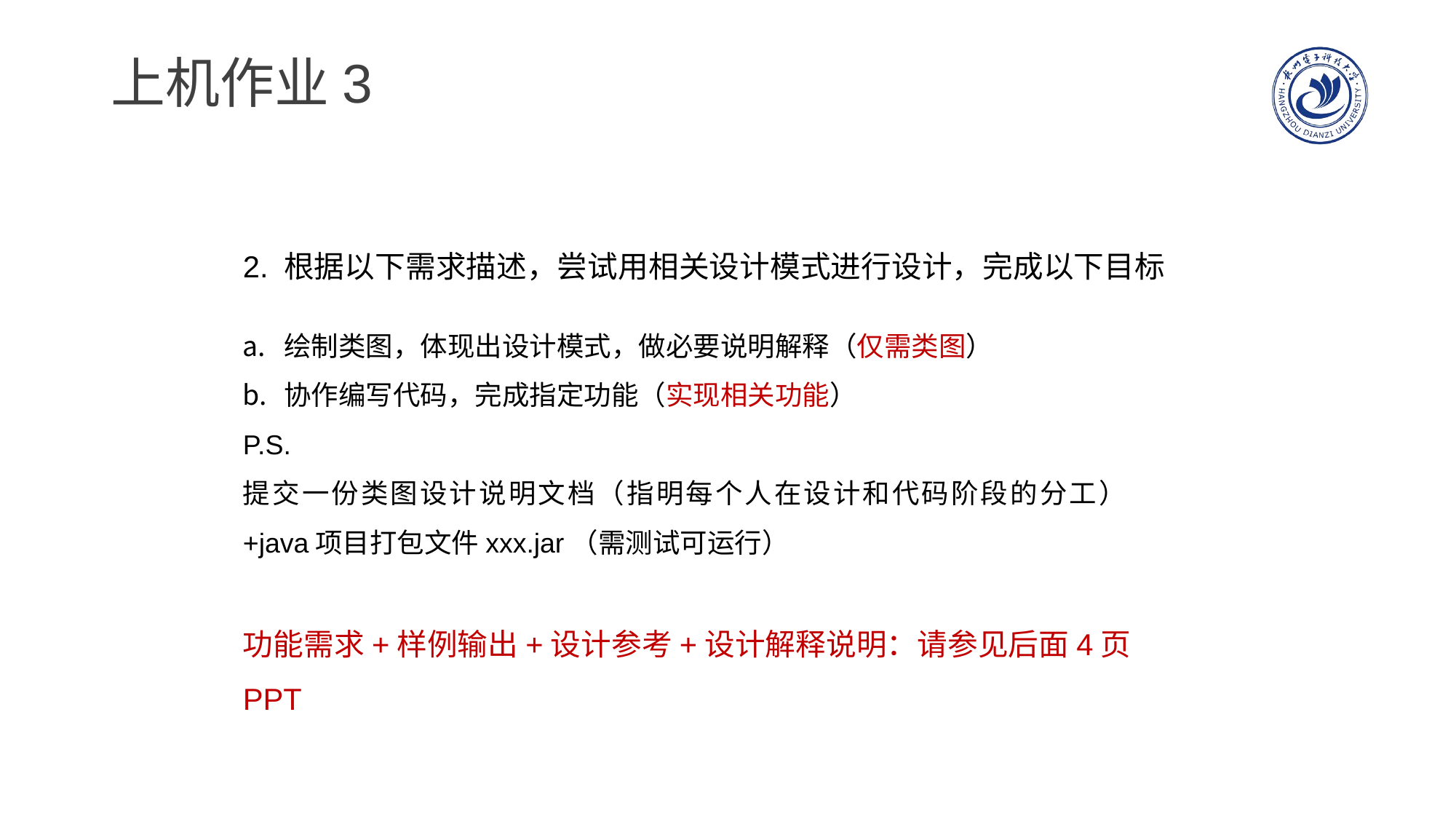

# 上机作业3
2. 根据以下需求描述，尝试用相关设计模式进行设计，完成以下目标
绘制类图，体现出设计模式，做必要说明解释（仅需类图）
协作编写代码，完成指定功能（实现相关功能）
P.S.
提交一份类图设计说明文档（指明每个人在设计和代码阶段的分工）+java项目打包文件xxx.jar（需测试可运行）

功能需求+样例输出+设计参考+设计解释说明：请参见后面4页PPT